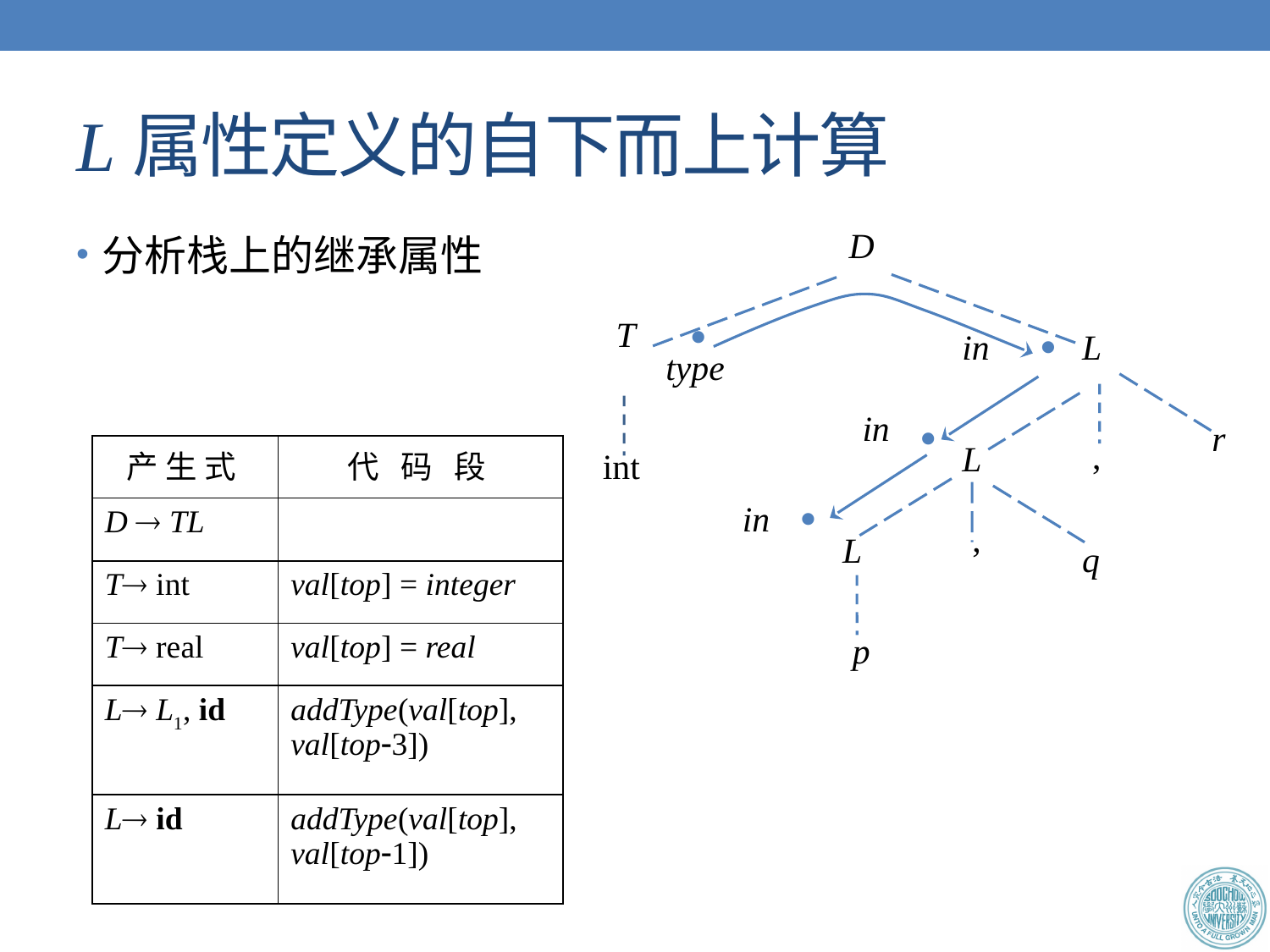

# L属性定义的自下而上计算
D

T
•
in
•
L
type

in
•
r
,
L
int

in
•
,
L
q

p
分析栈上的继承属性

| 产 生 式 | 代 码 段 |
| --- | --- |
| D → TL |  |
| T→ int | val[top] = integer |
| T→ real | val[top] = real |
| L→ L1, id | addType(val[top], val[top−3]) |
| L→ id | addType(val[top], val[top−1]) |